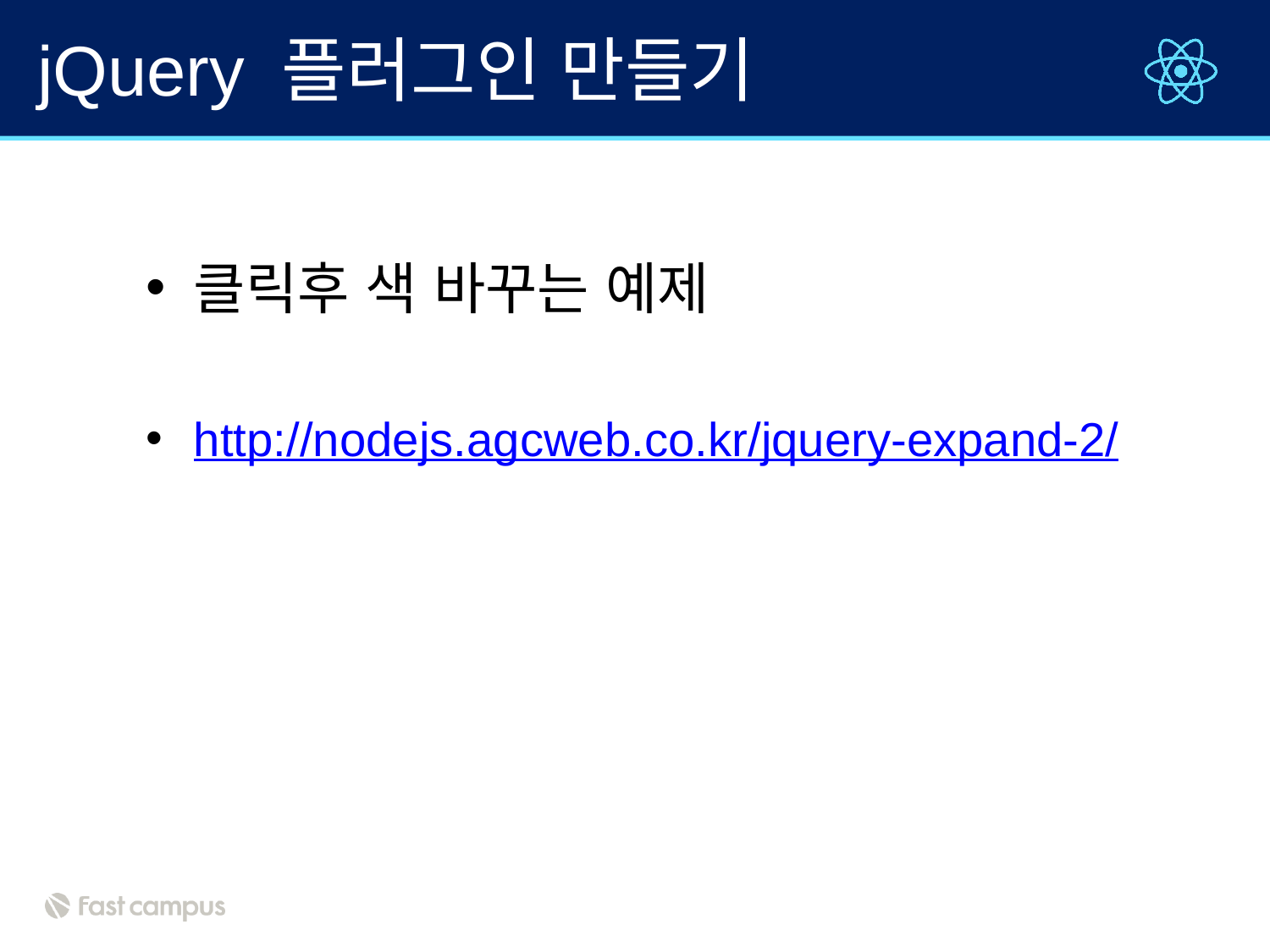

# jQuery 플러그인 만들기
클릭후 색 바꾸는 예제

http://nodejs.agcweb.co.kr/jquery-expand-2/